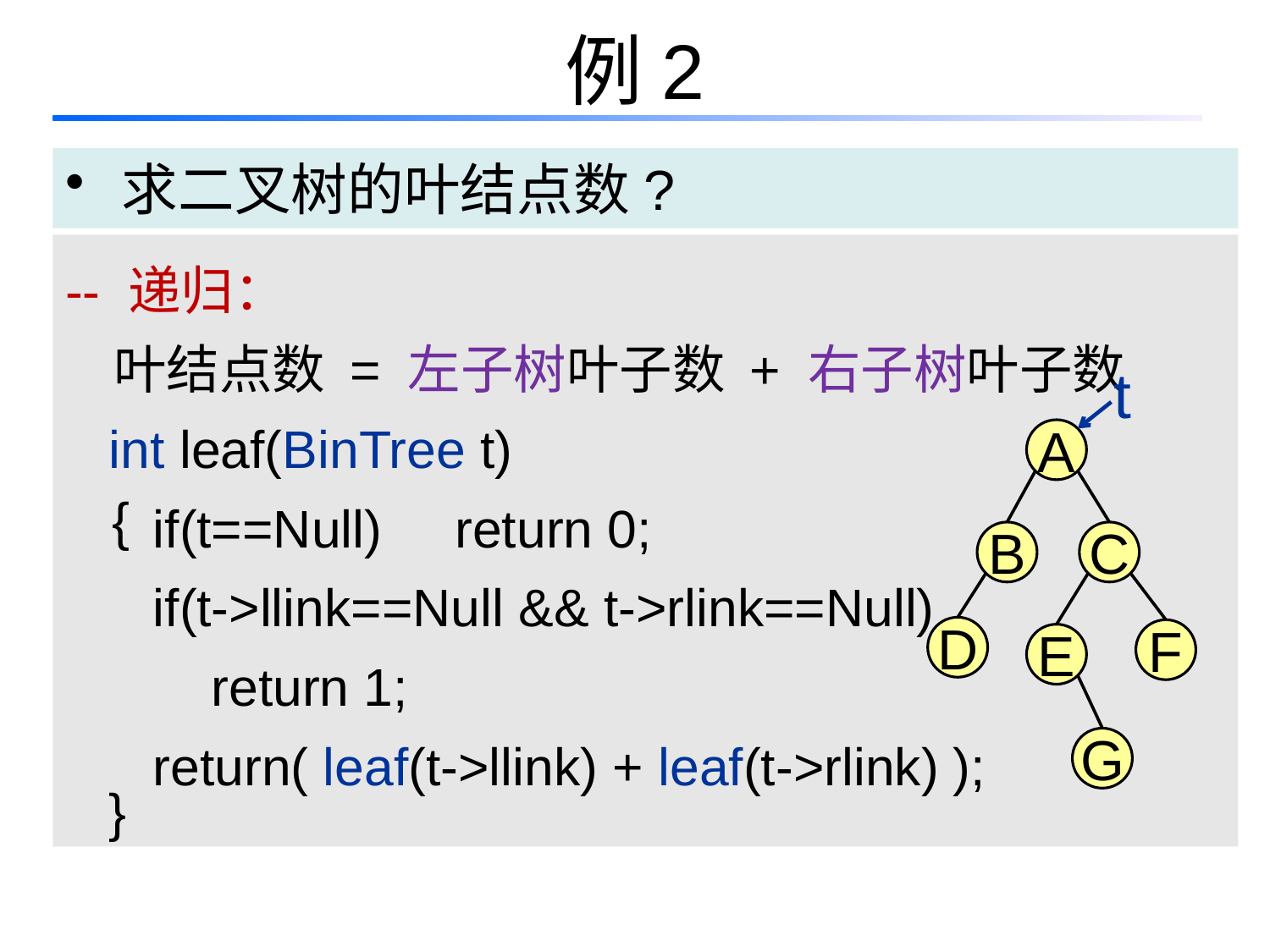

# 例2

 求二叉树的叶结点数?
-- 递归：
   叶结点数 = 左子树叶子数 + 右子树叶子数
   int leaf(BinTree t)
      if(t==Null)     return 0;
      if(t->llink==Null && t->rlink==Null)
          return 1;
      return( leaf(t->llink) + leaf(t->rlink) );
   }
t
A
 {
B
C
D
F
E
G